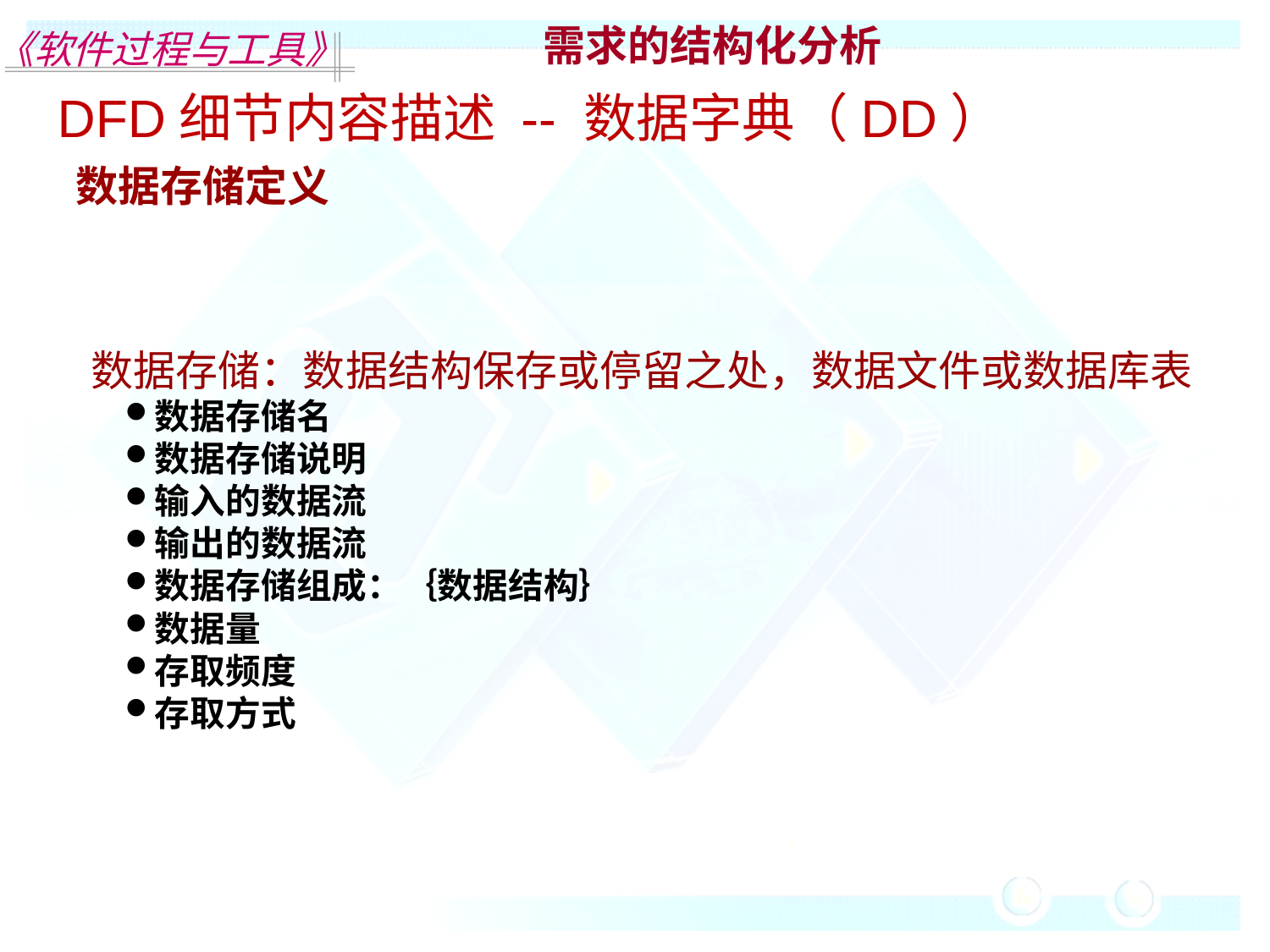

需求的结构化分析
DFD细节内容描述 -- 数据字典（DD）
数据存储定义
数据存储：数据结构保存或停留之处，数据文件或数据库表
数据存储名
数据存储说明
输入的数据流
输出的数据流
数据存储组成：｛数据结构｝
数据量
存取频度
存取方式